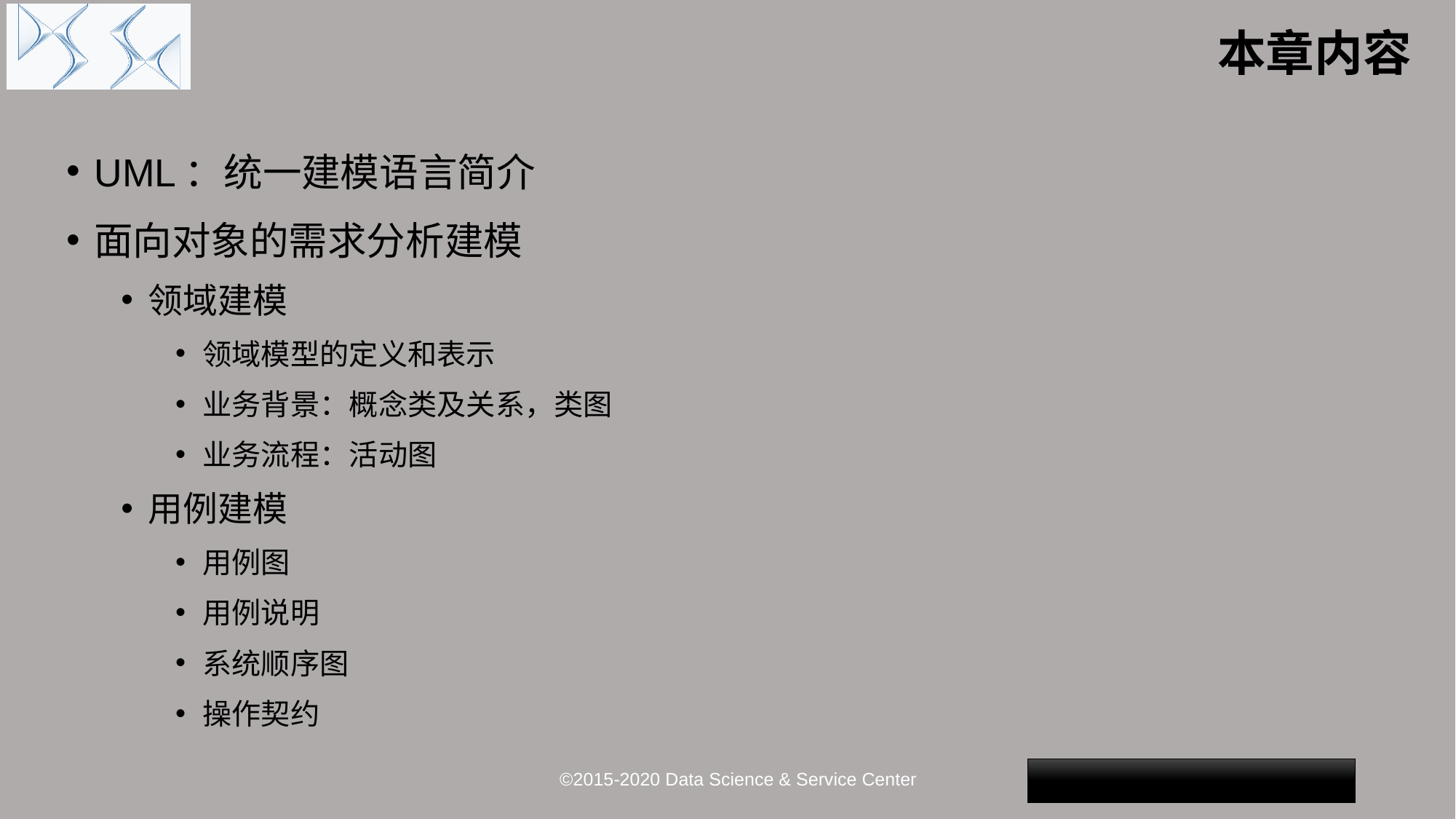

# 本章内容
UML：统一建模语言简介
面向对象的需求分析建模
领域建模
领域模型的定义和表示
业务背景：概念类及关系，类图
业务流程：活动图
用例建模
用例图
用例说明
系统顺序图
操作契约

©2015-2020 Data Science & Service Center
2